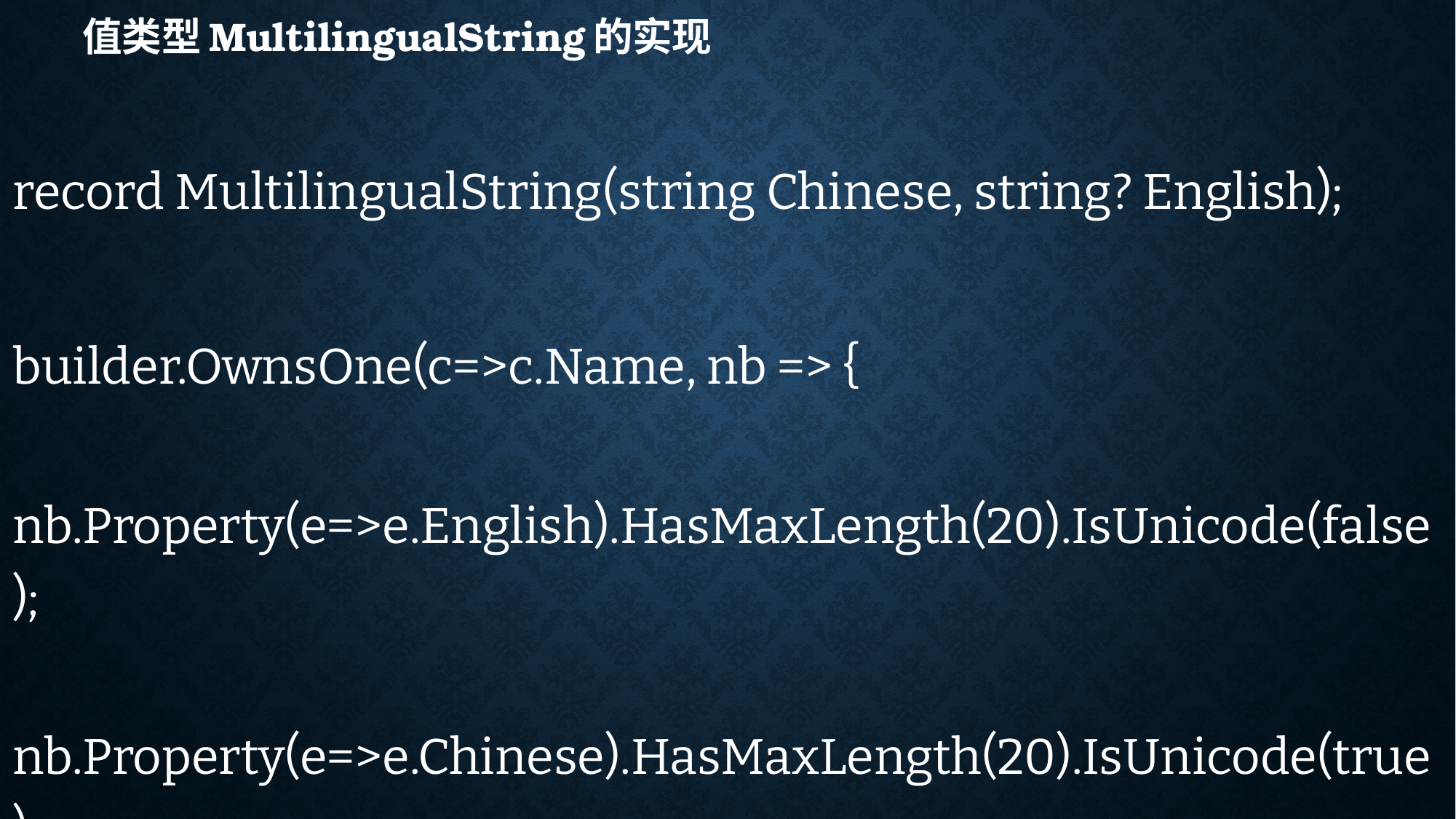

# 值类型MultilingualString的实现
record MultilingualString(string Chinese, string? English);

builder.OwnsOne(c=>c.Name, nb => {
	nb.Property(e=>e.English).HasMaxLength(20).IsUnicode(false);
	nb.Property(e=>e.Chinese).HasMaxLength(20).IsUnicode(true);
});